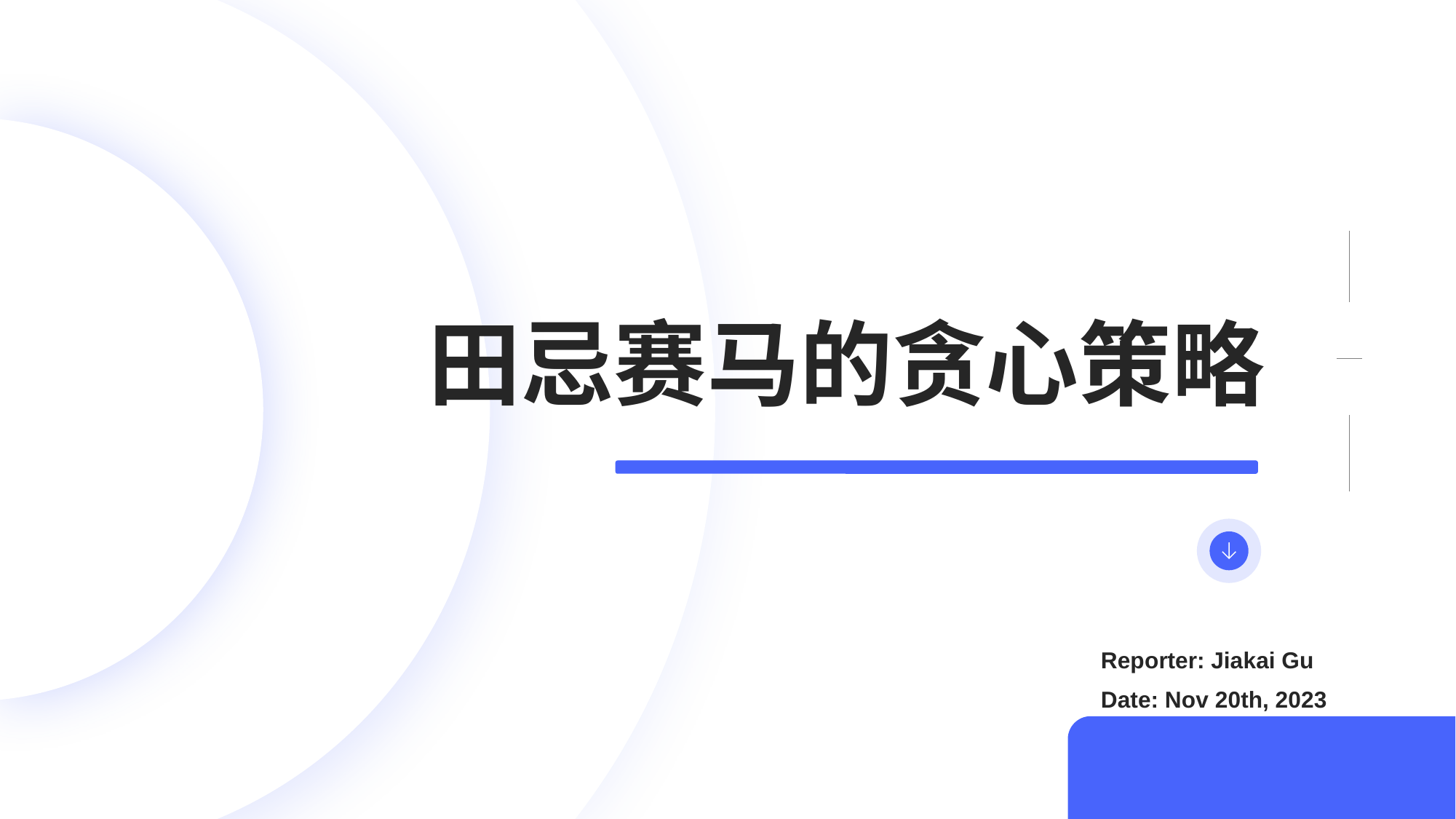

田忌赛马的贪心策略
Reporter: Jiakai Gu
Date: Nov 20th, 2023